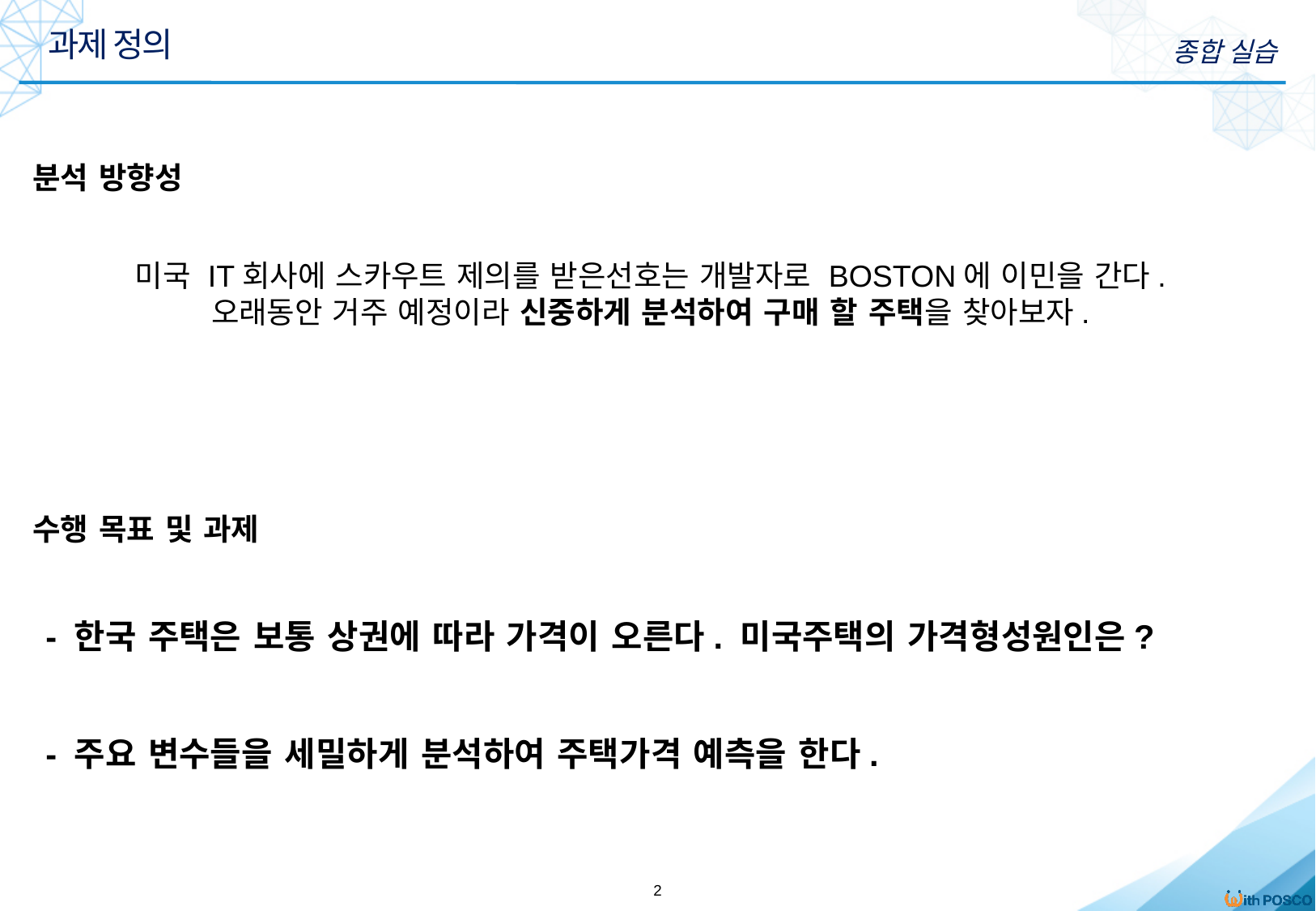

과제 정의
종합 실습
분석 방향성

미국 IT회사에 스카우트 제의를 받은선호는 개발자로 BOSTON에 이민을 간다.
오래동안 거주 예정이라 신중하게 분석하여 구매 할 주택을 찾아보자.
수행 목표 및 과제
- 한국 주택은 보통 상권에 따라 가격이 오른다. 미국주택의 가격형성원인은?

- 주요 변수들을 세밀하게 분석하여 주택가격 예측을 한다.